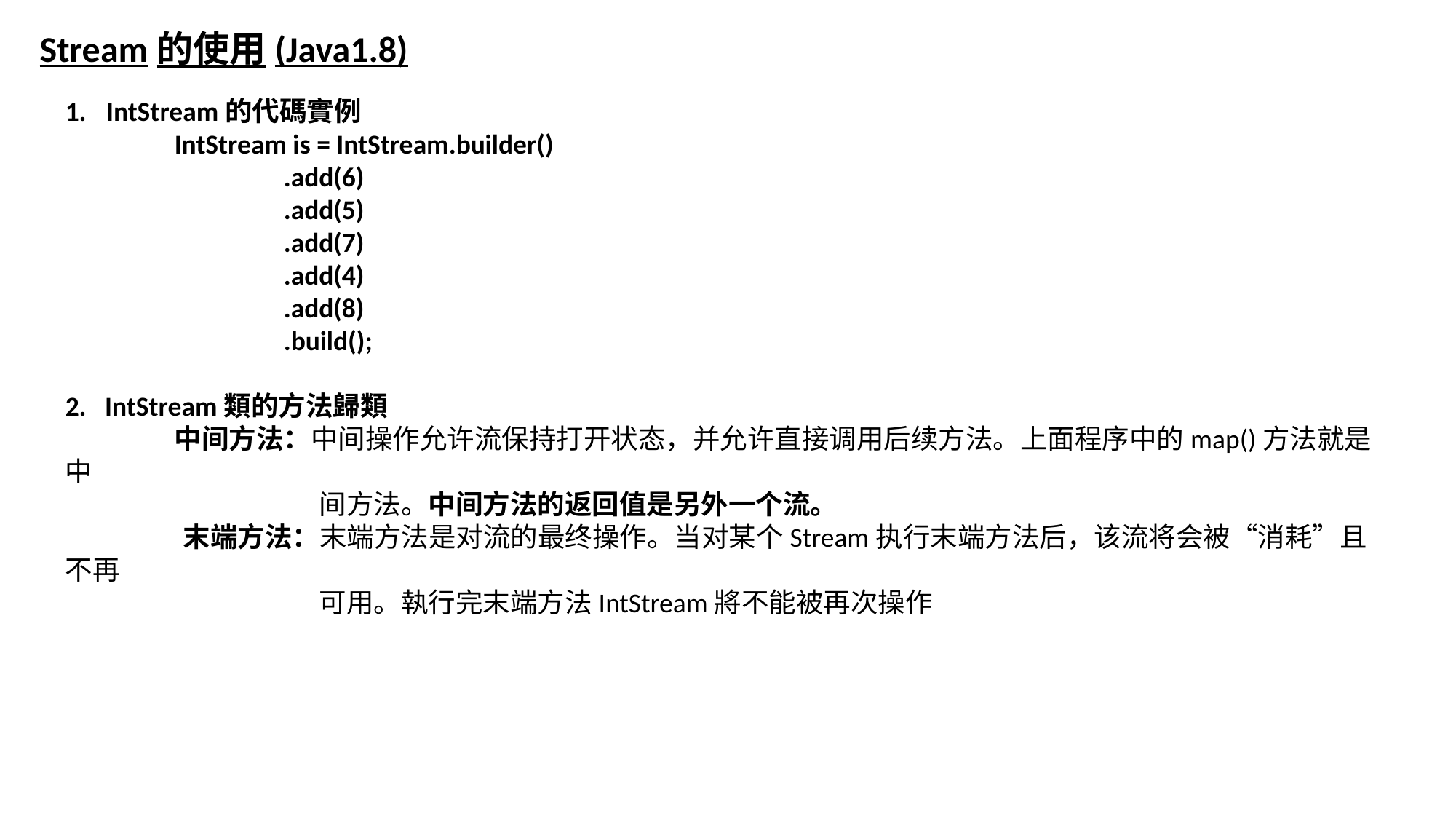

Stream的使用(Java1.8)
IntStream的代碼實例
	IntStream is = IntStream.builder()
		.add(6)
		.add(5)
		.add(7)
		.add(4)
		.add(8)
		.build();

2.   IntStream類的方法歸類
	中间方法：中间操作允许流保持打开状态，并允许直接调用后续方法。上面程序中的map()方法就是中
                                        间方法。中间方法的返回值是另外一个流。
                  末端方法：末端方法是对流的最终操作。当对某个Stream执行末端方法后，该流将会被“消耗”且不再
                                        可用。執行完末端方法IntStream將不能被再次操作